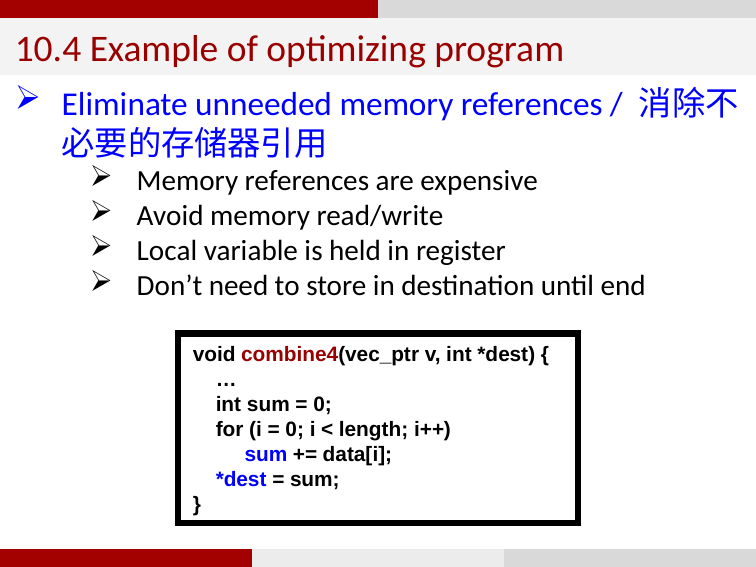

10.4 Example of optimizing program
Eliminate unneeded memory references / 消除不必要的存储器引用
Memory references are expensive
Avoid memory read/write
Local variable is held in register
Don’t need to store in destination until end

void combine4(vec_ptr v, int *dest) {
    …
    int sum = 0;
    for (i = 0; i < length; i++)
         sum += data[i];
    *dest = sum;
}

37